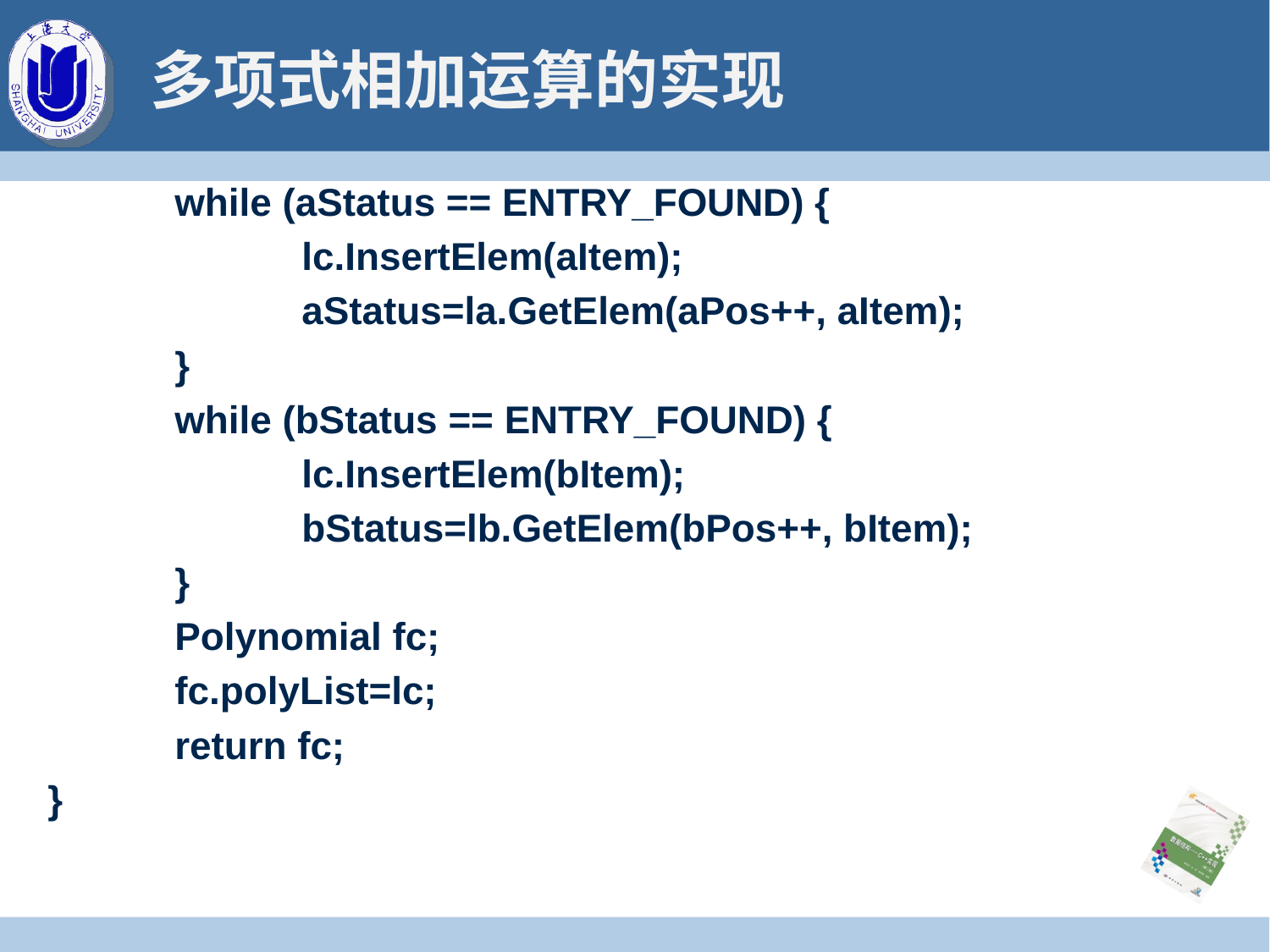

# 多项式相加运算的实现
	while (aStatus == ENTRY_FOUND) {
		lc.InsertElem(aItem);
		aStatus=la.GetElem(aPos++, aItem);
	}
	while (bStatus == ENTRY_FOUND) {
		lc.InsertElem(bItem);
		bStatus=lb.GetElem(bPos++, bItem);
	}
	Polynomial fc;
	fc.polyList=lc;
	return fc;
}